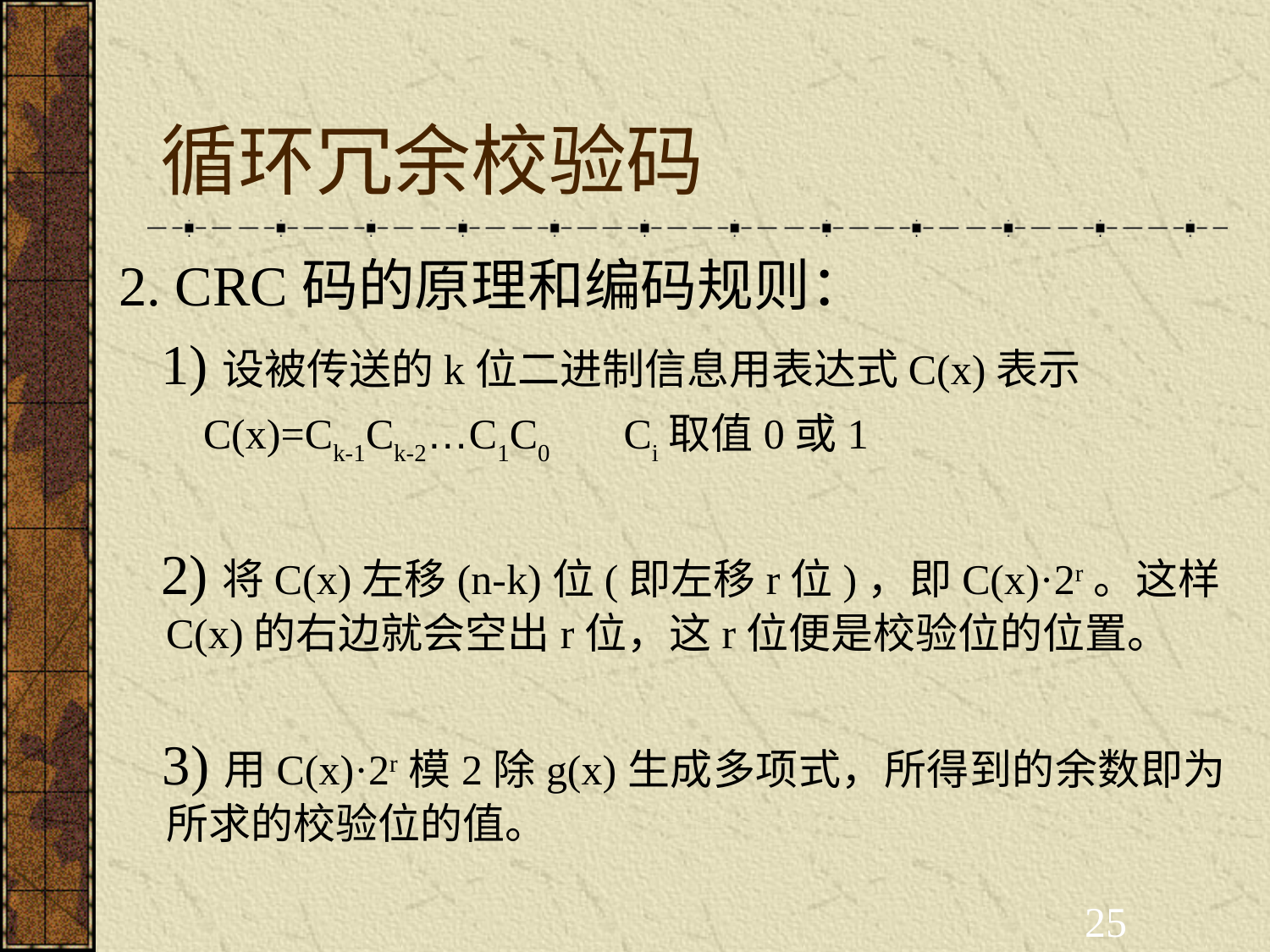

# 循环冗余校验码
2. CRC码的原理和编码规则：
   1)设被传送的k位二进制信息用表达式C(x)表示
        C(x)=Ck-1Ck-2…C1C0            Ci取值0或1

   2)将C(x)左移(n-k)位(即左移r位)，即C(x)·2r。这样C(x)的右边就会空出r位，这r位便是校验位的位置。

   3)用C(x)·2r模2除g(x)生成多项式，所得到的余数即为所求的校验位的值。
25